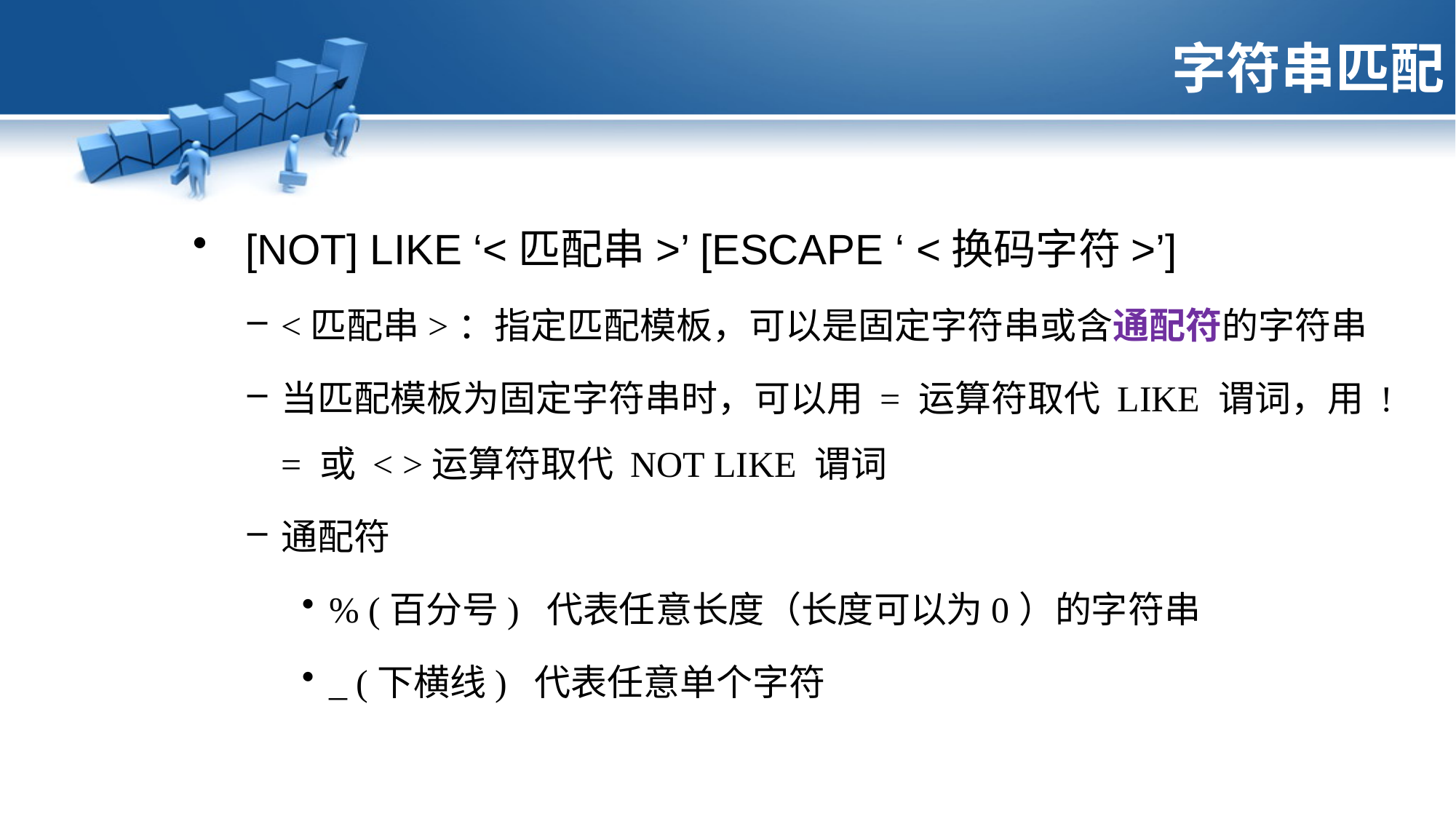

# 字符串匹配
 [NOT] LIKE ‘<匹配串>’ [ESCAPE ‘ <换码字符>’]
<匹配串>：指定匹配模板，可以是固定字符串或含通配符的字符串
当匹配模板为固定字符串时，可以用 = 运算符取代 LIKE 谓词，用 != 或 < >运算符取代 NOT LIKE 谓词
通配符
% (百分号)  代表任意长度（长度可以为0）的字符串
_ (下横线)  代表任意单个字符